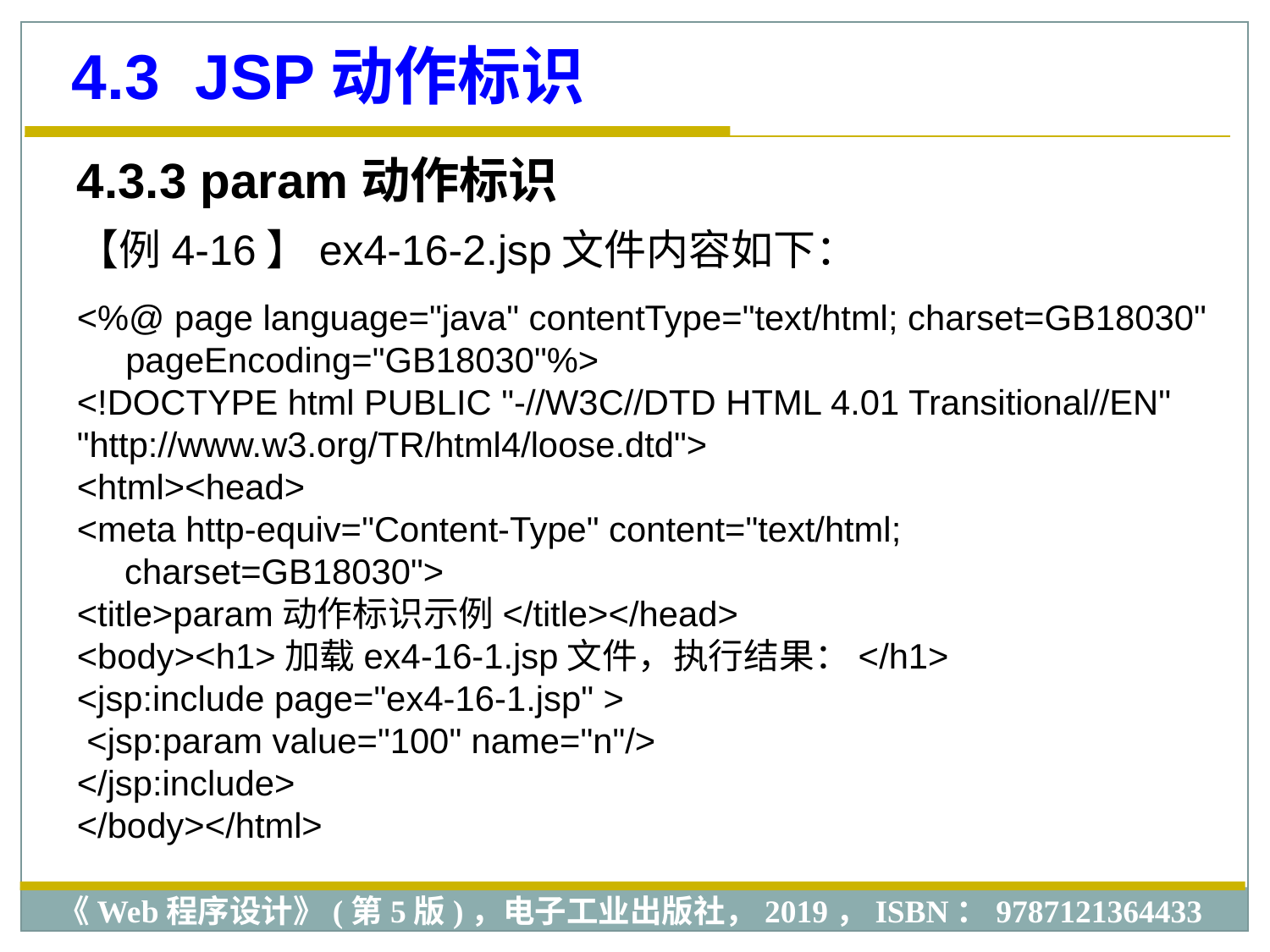

4.3  JSP动作标识
4.3.3 param动作标识
【例4-16】ex4-16-2.jsp文件内容如下：
<%@ page language="java" contentType="text/html; charset=GB18030"
     pageEncoding="GB18030"%>
<!DOCTYPE html PUBLIC "-//W3C//DTD HTML 4.01 Transitional//EN"
"http://www.w3.org/TR/html4/loose.dtd">
<html><head>
<meta http-equiv="Content-Type" content="text/html; charset=GB18030">
<title>param动作标识示例</title></head>
<body><h1>加载ex4-16-1.jsp文件，执行结果：</h1>
<jsp:include page="ex4-16-1.jsp" >
 <jsp:param value="100" name="n"/>
</jsp:include>
</body></html>